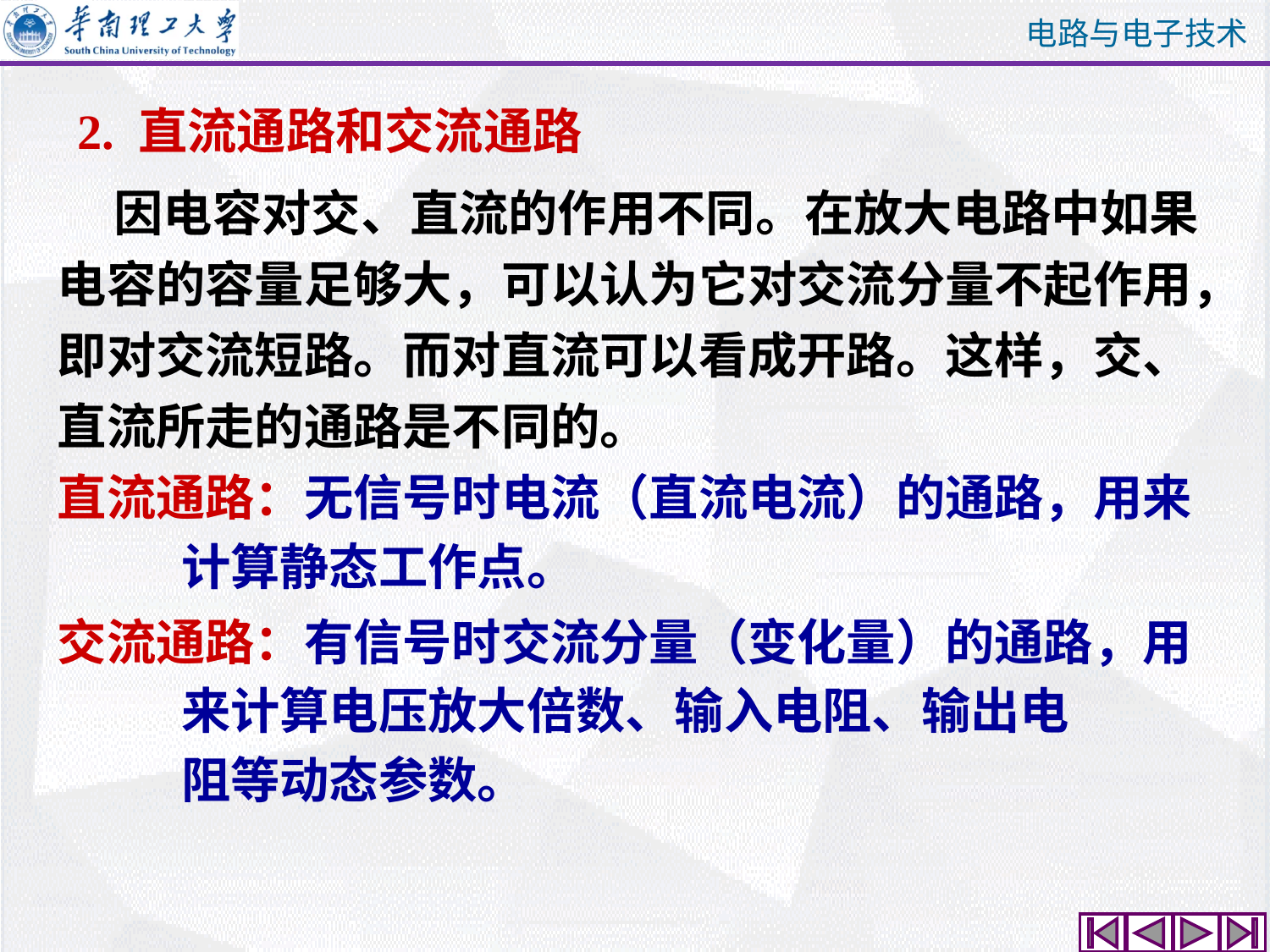

# 2. 直流通路和交流通路
    因电容对交、直流的作用不同。在放大电路中如果电容的容量足够大，可以认为它对交流分量不起作用，即对交流短路。而对直流可以看成开路。这样，交、直流所走的通路是不同的。
直流通路：无信号时电流（直流电流）的通路，用来
          计算静态工作点。
交流通路：有信号时交流分量（变化量）的通路，用
          来计算电压放大倍数、输入电阻、输出电
          阻等动态参数。